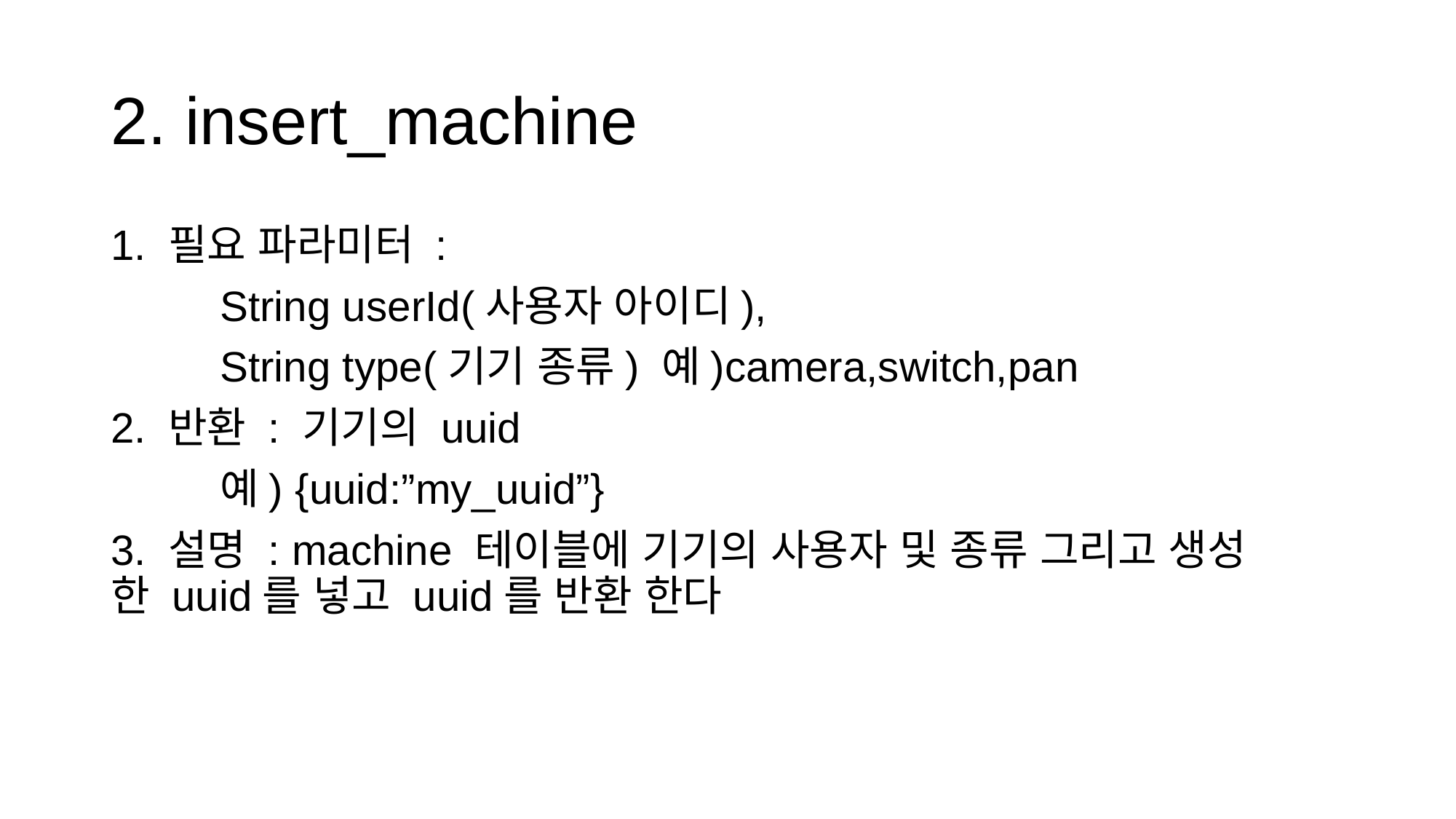

# 2. insert_machine
1. 필요 파라미터 :
	String userId(사용자 아이디),
	String type(기기 종류) 예)camera,switch,pan
2. 반환 : 기기의 uuid
	예) {uuid:”my_uuid”}
3. 설명 : machine 테이블에 기기의 사용자 및 종류 그리고 생성	한 uuid를 넣고 uuid를 반환 한다